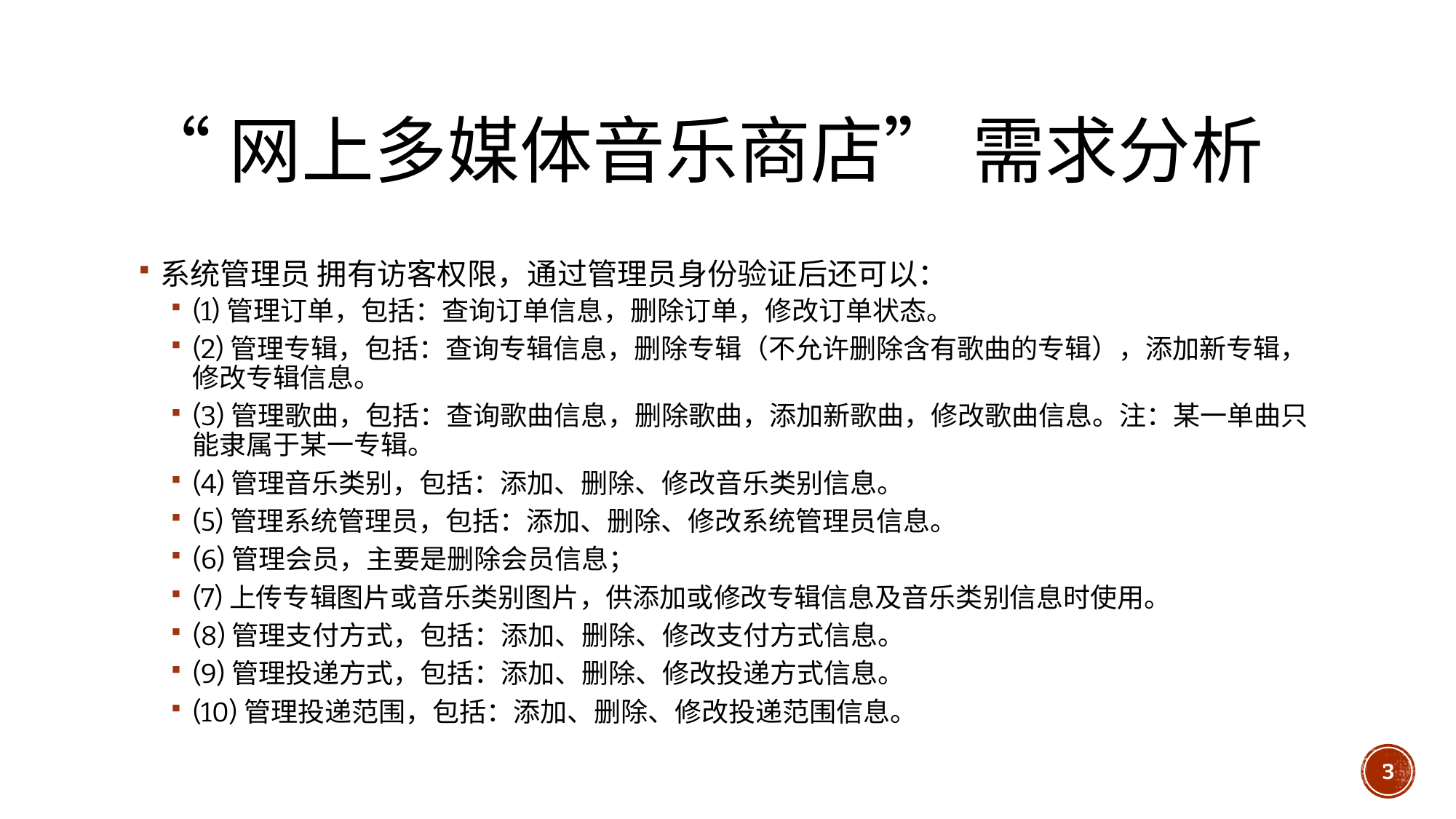

# “网上多媒体音乐商店” 需求分析
系统管理员 拥有访客权限，通过管理员身份验证后还可以：
(1)管理订单，包括：查询订单信息，删除订单，修改订单状态。
(2)管理专辑，包括：查询专辑信息，删除专辑（不允许删除含有歌曲的专辑），添加新专辑，修改专辑信息。
(3)管理歌曲，包括：查询歌曲信息，删除歌曲，添加新歌曲，修改歌曲信息。注：某一单曲只能隶属于某一专辑。
(4)管理音乐类别，包括：添加、删除、修改音乐类别信息。
(5)管理系统管理员，包括：添加、删除、修改系统管理员信息。
(6)管理会员，主要是删除会员信息；
(7)上传专辑图片或音乐类别图片，供添加或修改专辑信息及音乐类别信息时使用。
(8)管理支付方式，包括：添加、删除、修改支付方式信息。
(9)管理投递方式，包括：添加、删除、修改投递方式信息。
(10)管理投递范围，包括：添加、删除、修改投递范围信息。
3